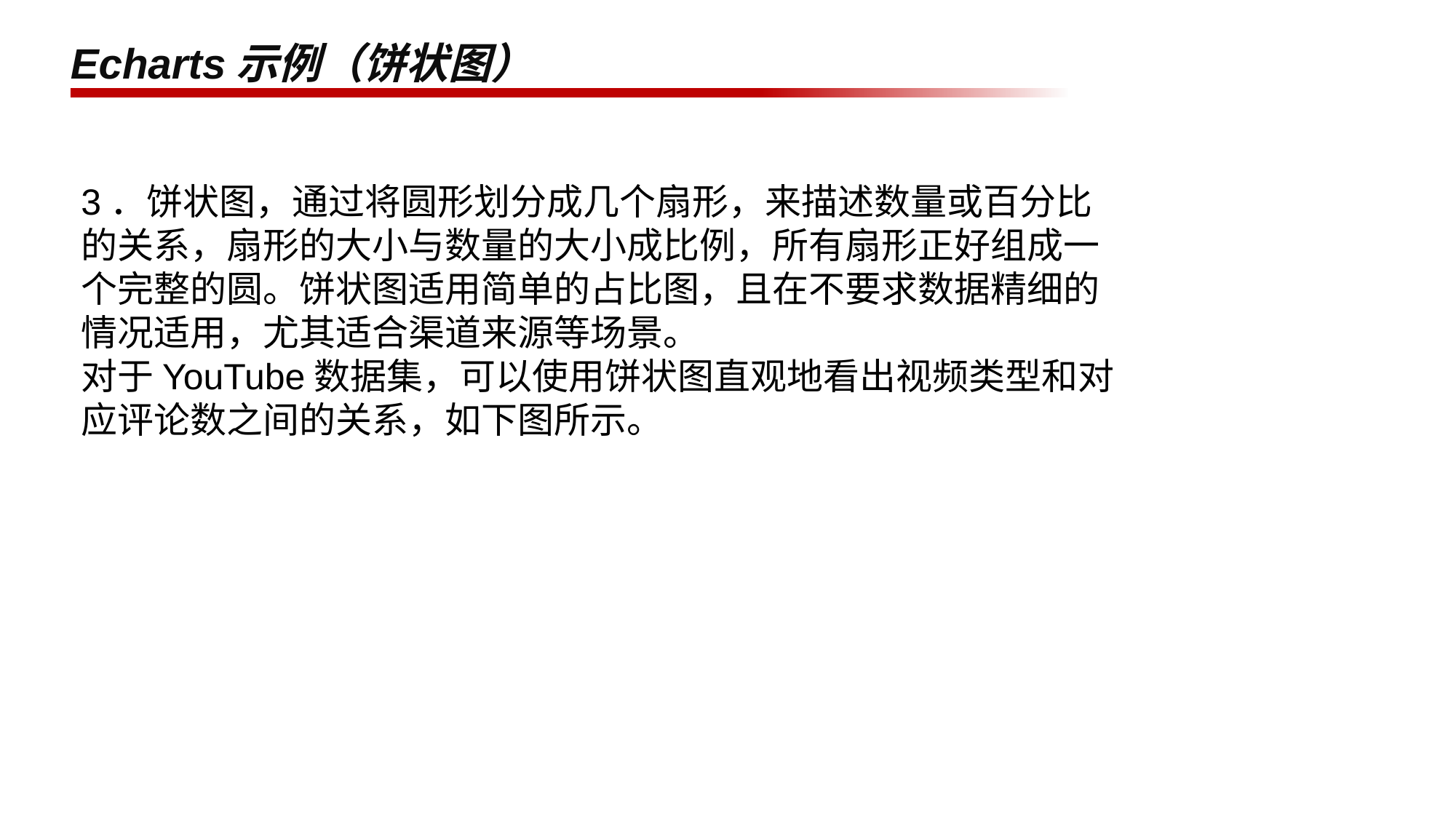

# Echarts示例（饼状图）

3．饼状图，通过将圆形划分成几个扇形，来描述数量或百分比的关系，扇形的大小与数量的大小成比例，所有扇形正好组成一个完整的圆。饼状图适用简单的占比图，且在不要求数据精细的情况适用，尤其适合渠道来源等场景。
对于YouTube数据集，可以使用饼状图直观地看出视频类型和对应评论数之间的关系，如下图所示。